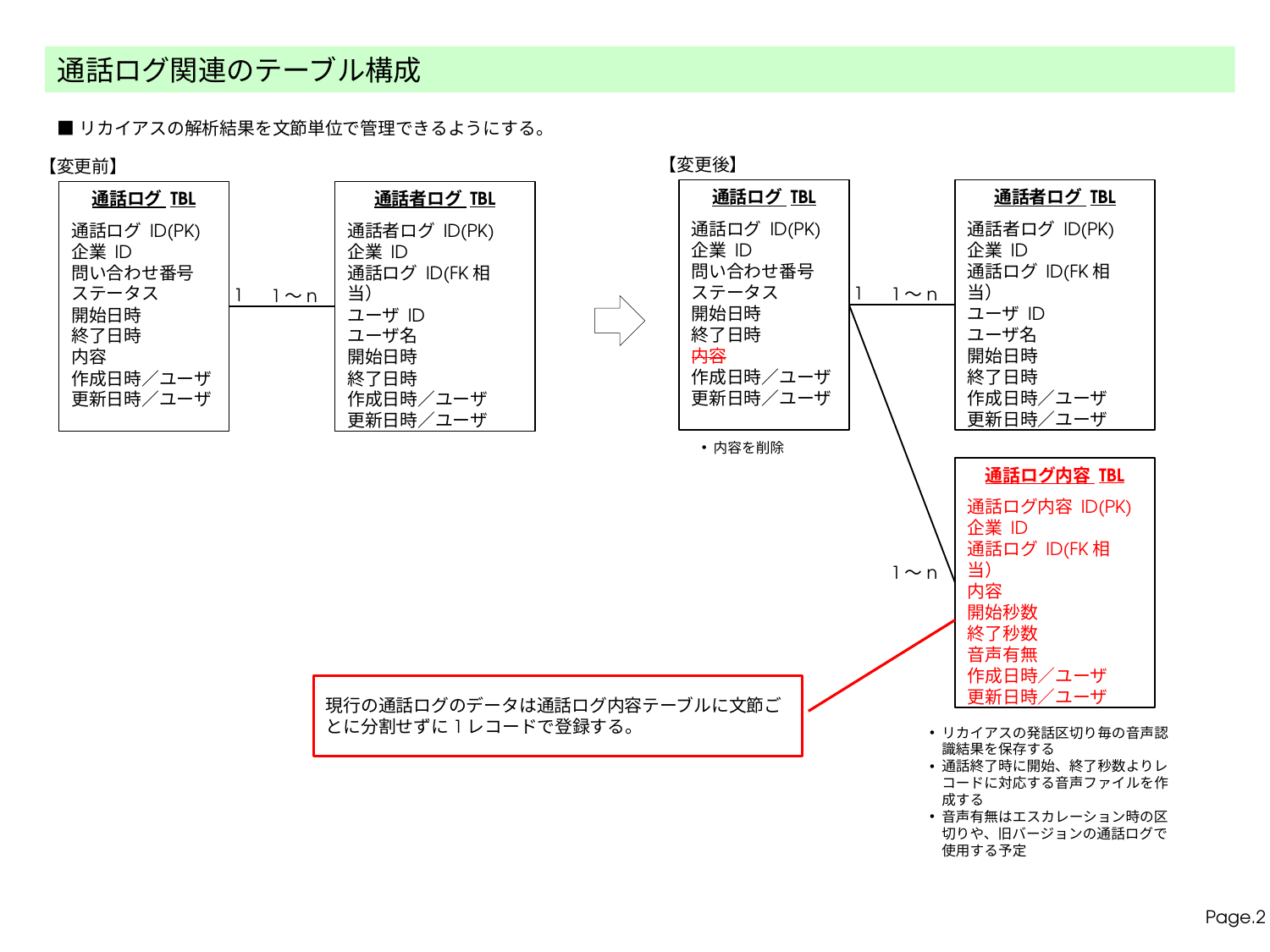

通話ログ関連のテーブル構成
■リカイアスの解析結果を文節単位で管理できるようにする。
【変更後】
【変更前】
通話ログ TBL
通話ログ ID(PK)
企業 ID
問い合わせ番号
ステータス
開始日時
終了日時
内容
作成日時／ユーザ
更新日時／ユーザ
通話者ログ TBL
通話者ログ ID(PK)
企業 ID
通話ログ ID(FK相当）
ユーザ ID
ユーザ名
開始日時
終了日時
作成日時／ユーザ
更新日時／ユーザ
通話ログ TBL
通話ログ ID(PK)
企業 ID
問い合わせ番号
ステータス
開始日時
終了日時
内容
作成日時／ユーザ
更新日時／ユーザ
通話者ログ TBL
通話者ログ ID(PK)
企業 ID
通話ログ ID(FK相当）
ユーザ ID
ユーザ名
開始日時
終了日時
作成日時／ユーザ
更新日時／ユーザ
1
1～n
1
1～n

内容を削除
通話ログ内容 TBL
通話ログ内容 ID(PK)
企業 ID
通話ログ ID(FK相当）
内容
開始秒数
終了秒数
音声有無
作成日時／ユーザ
更新日時／ユーザ
1～n
現行の通話ログのデータは通話ログ内容テーブルに文節ごとに分割せずに1レコードで登録する。
リカイアスの発話区切り毎の音声認識結果を保存する
通話終了時に開始、終了秒数よりレコードに対応する音声ファイルを作成する
音声有無はエスカレーション時の区切りや、旧バージョンの通話ログで使用する予定